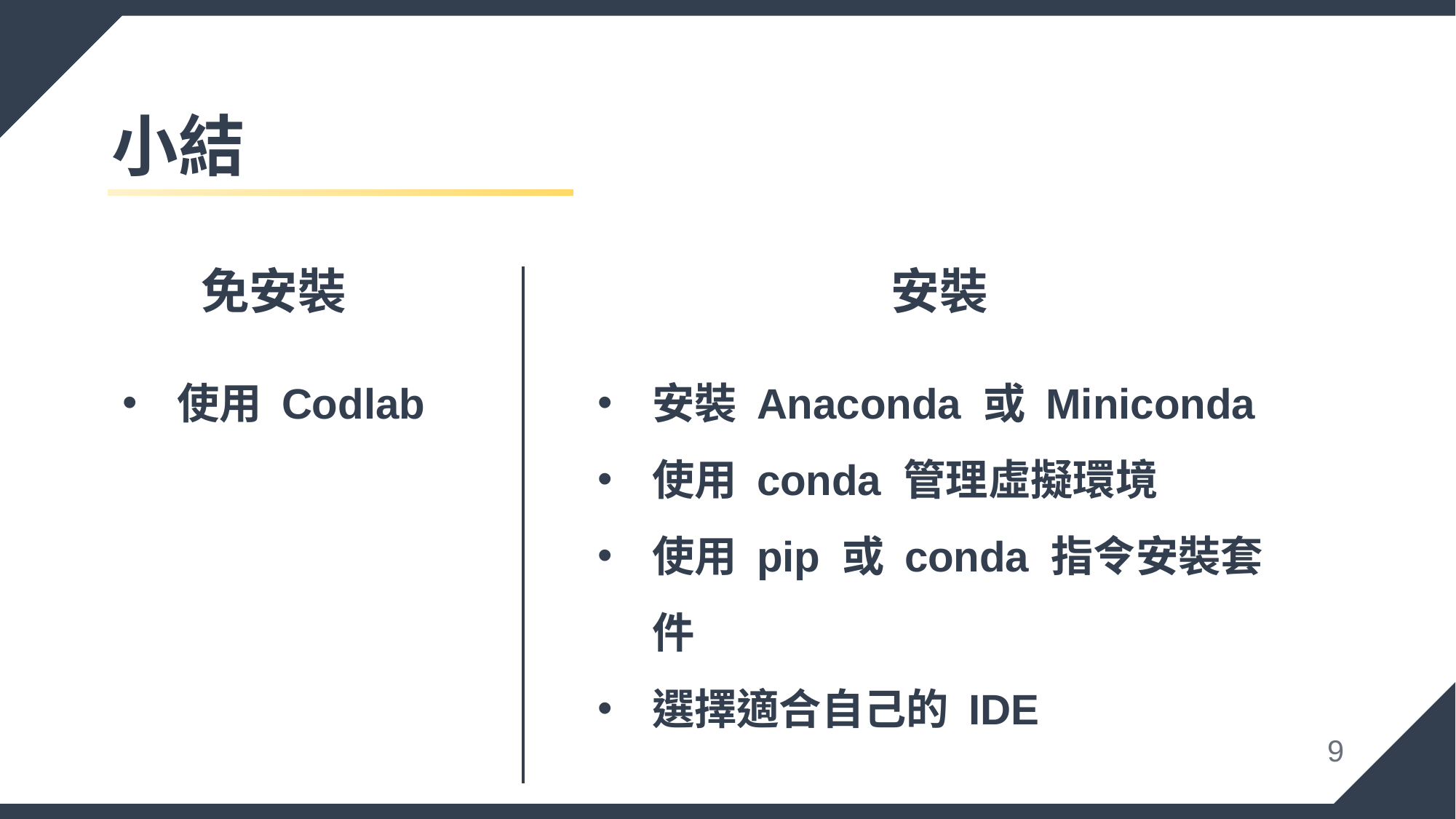

# 小結
免安裝

使用 Codlab
安裝

安裝 Anaconda 或 Miniconda
使用 conda 管理虛擬環境
使用 pip 或 conda 指令安裝套件
選擇適合自己的 IDE
9